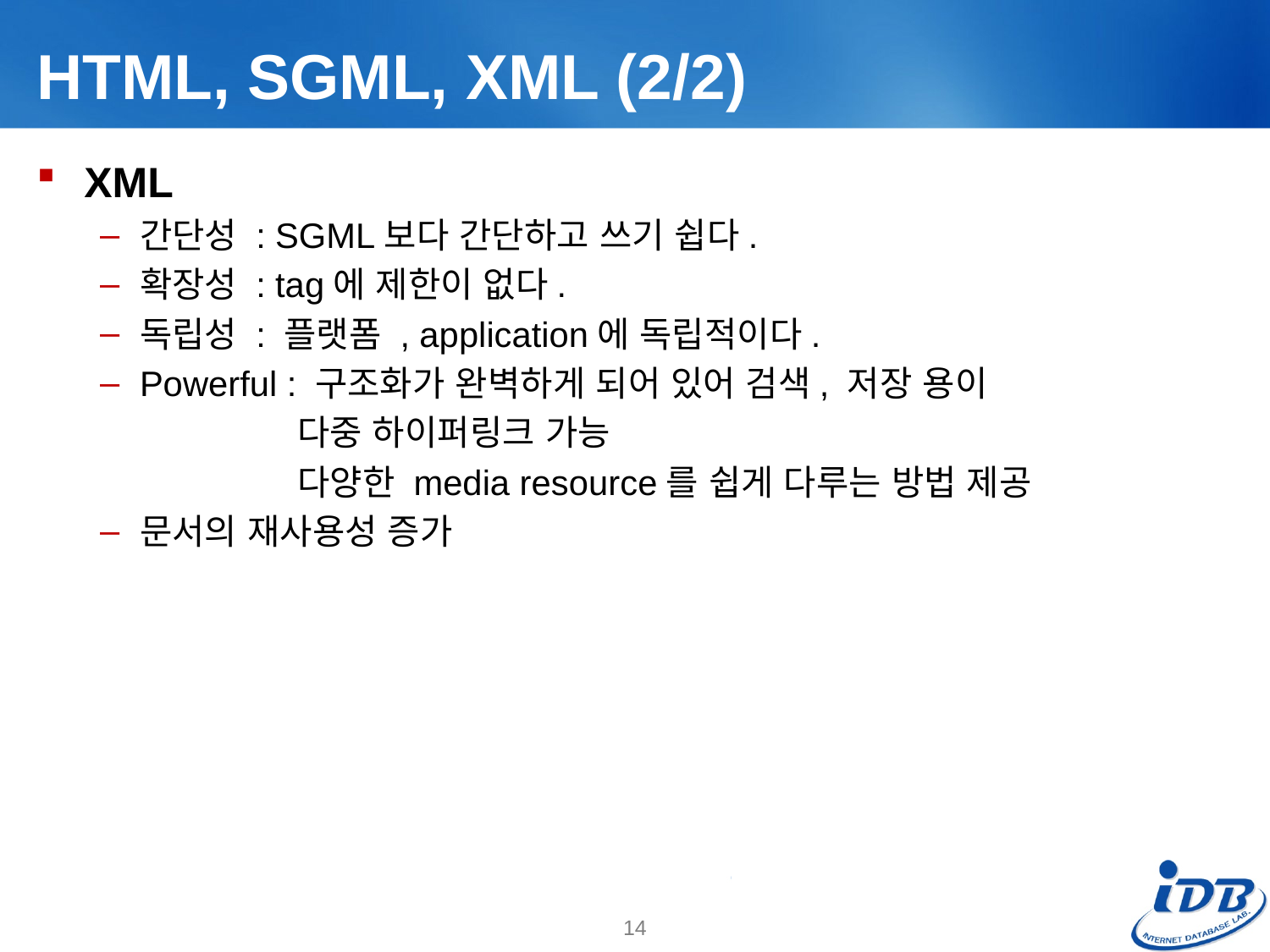

# HTML, SGML, XML (2/2)
XML
간단성 : SGML보다 간단하고 쓰기 쉽다.
확장성 : tag에 제한이 없다.
독립성 : 플랫폼 , application에 독립적이다.
Powerful : 구조화가 완벽하게 되어 있어 검색, 저장 용이
                   다중 하이퍼링크 가능
                   다양한 media resource를 쉽게 다루는 방법 제공
문서의 재사용성 증가
14